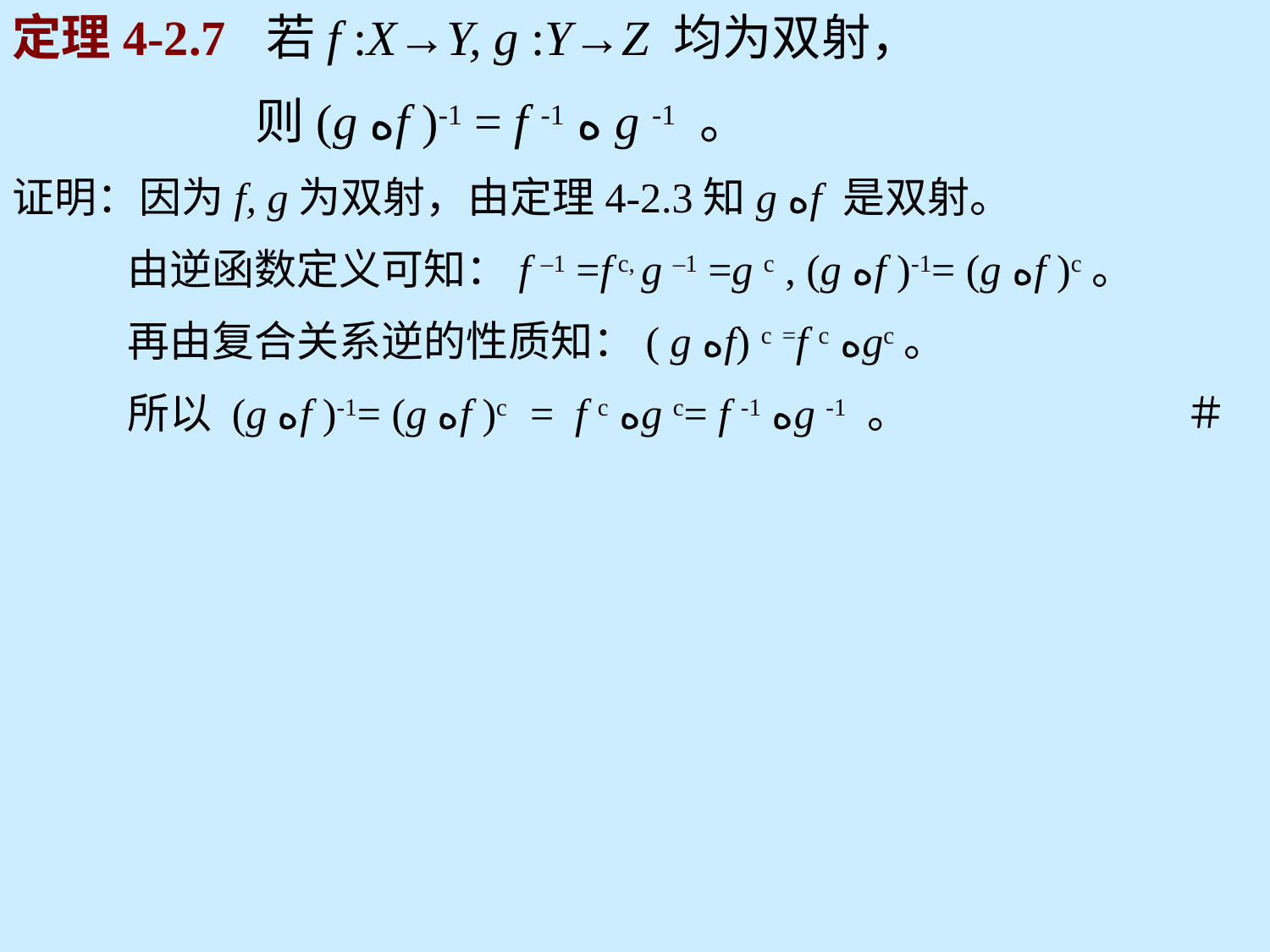

定理4-2.7	若f :X→Y, g :Y→Z 均为双射，
                     则(g هf )-1 = f -1 ه g -1 。
证明：因为f, g为双射，由定理4-2.3知g هf 是双射。
           由逆函数定义可知：f –1 =f c, g –1 =g c , (g هf )-1= (g هf )c。
           再由复合关系逆的性质知：( g هf) c =f c هgc。
           所以 (g هf )-1= (g هf )c   =  f c هg c= f -1 هg -1 。                             ＃